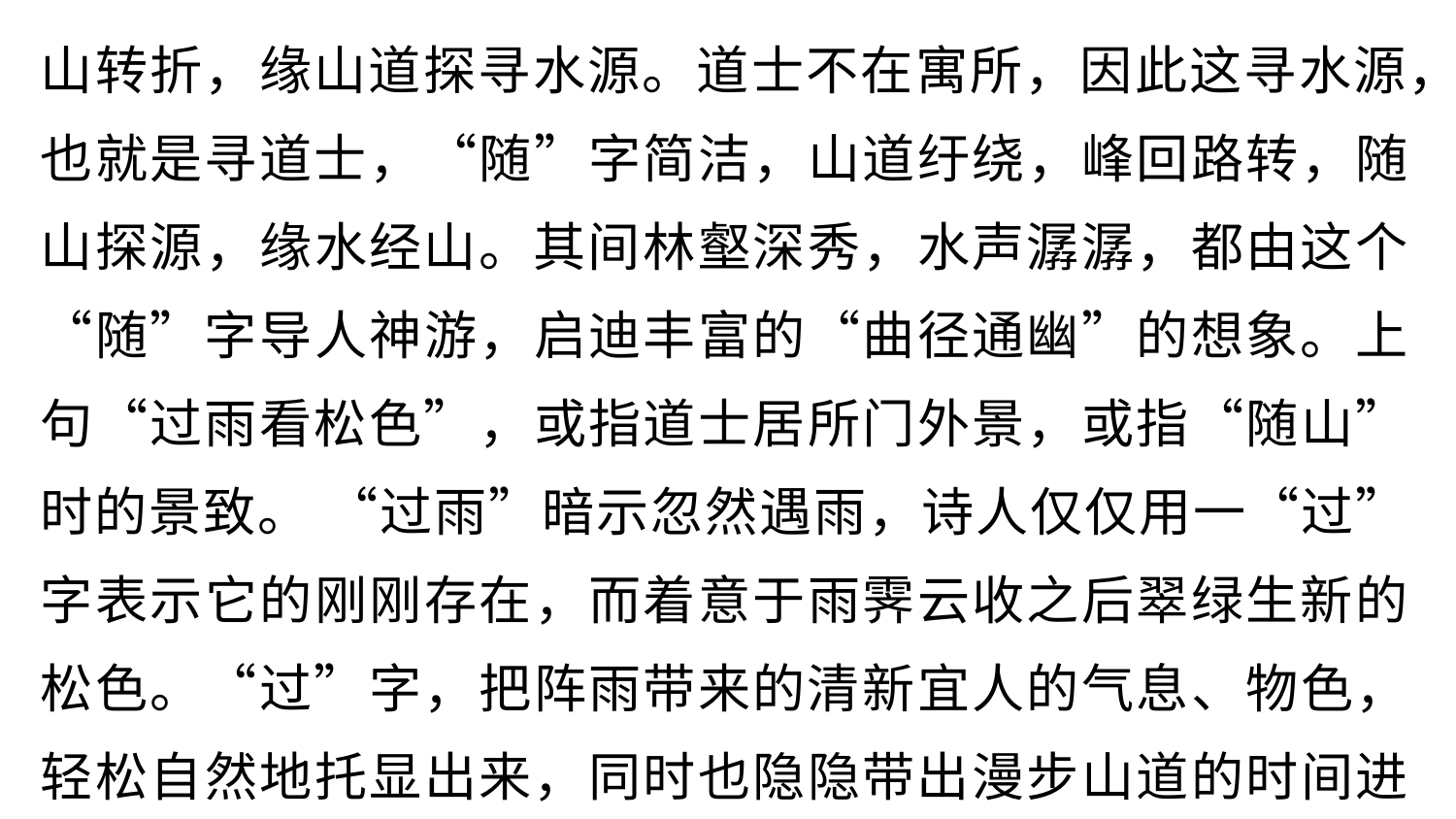

山转折，缘山道探寻水源。道士不在寓所，因此这寻水源，也就是寻道士，“随”字简洁，山道纡绕，峰回路转，随山探源，缘水经山。其间林壑深秀，水声潺潺，都由这个“随”字导人神游，启迪丰富的“曲径通幽”的想象。上句“过雨看松色”，或指道士居所门外景，或指“随山”时的景致。 “过雨”暗示忽然遇雨，诗人仅仅用一“过”字表示它的刚刚存在，而着意于雨霁云收之后翠绿生新的松色。“过”字，把阵雨带来的清新宜人的气息、物色，轻松自然地托显出来，同时也隐隐带出漫步山道的时间进程。